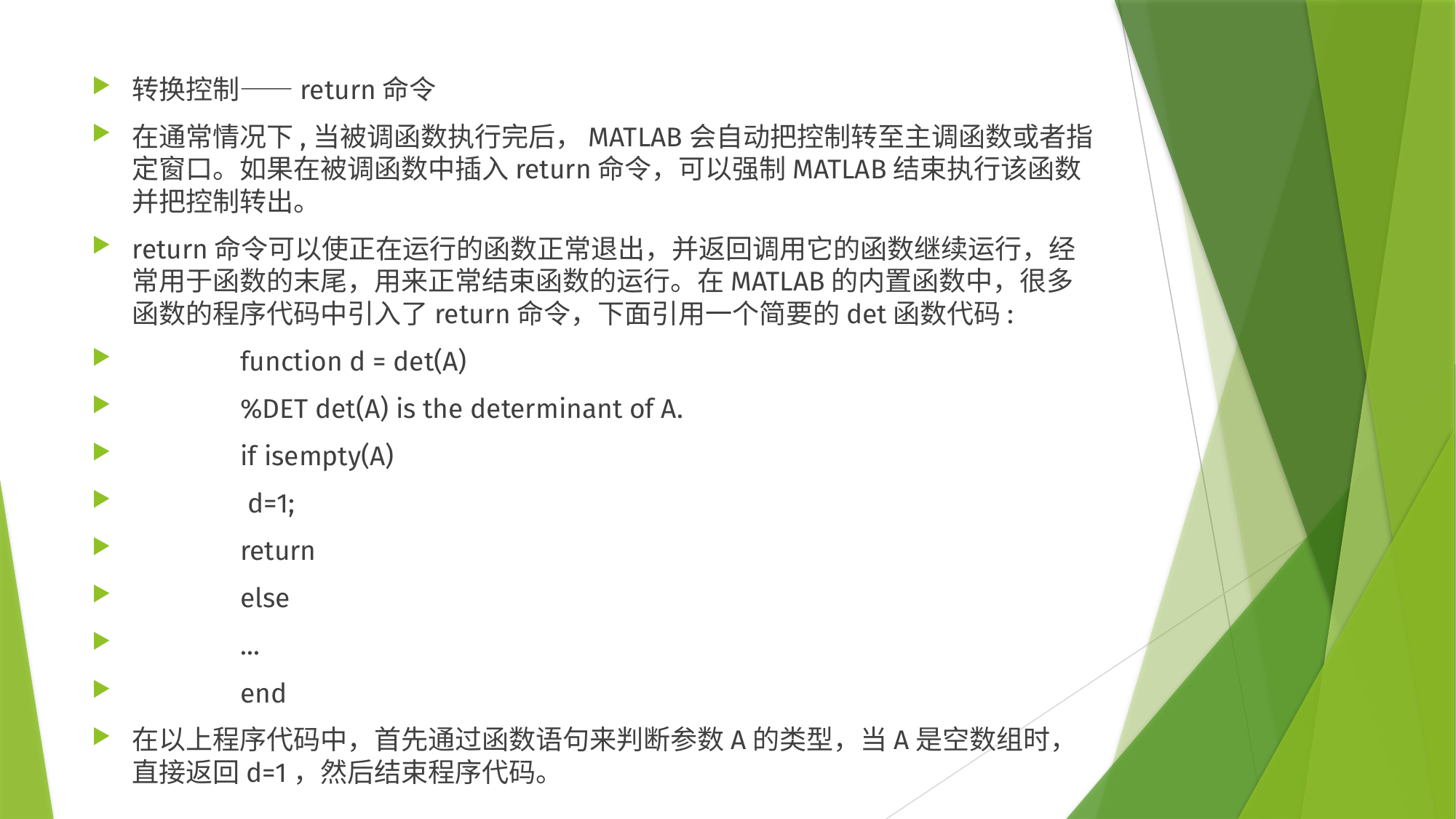

转换控制——return命令
在通常情况下,当被调函数执行完后，MATLAB会自动把控制转至主调函数或者指定窗口。如果在被调函数中插入return命令，可以强制MATLAB结束执行该函数并把控制转出。
return命令可以使正在运行的函数正常退出，并返回调用它的函数继续运行，经常用于函数的末尾，用来正常结束函数的运行。在MATLAB的内置函数中，很多函数的程序代码中引入了return命令，下面引用一个简要的det函数代码:
		function d = det(A)
		%DET det(A) is the determinant of A.
		if isempty(A)
   			 d=1;
    			return
		else
    			...
		end
在以上程序代码中，首先通过函数语句来判断参数A的类型，当A是空数组时，直接返回d=1，然后结束程序代码。